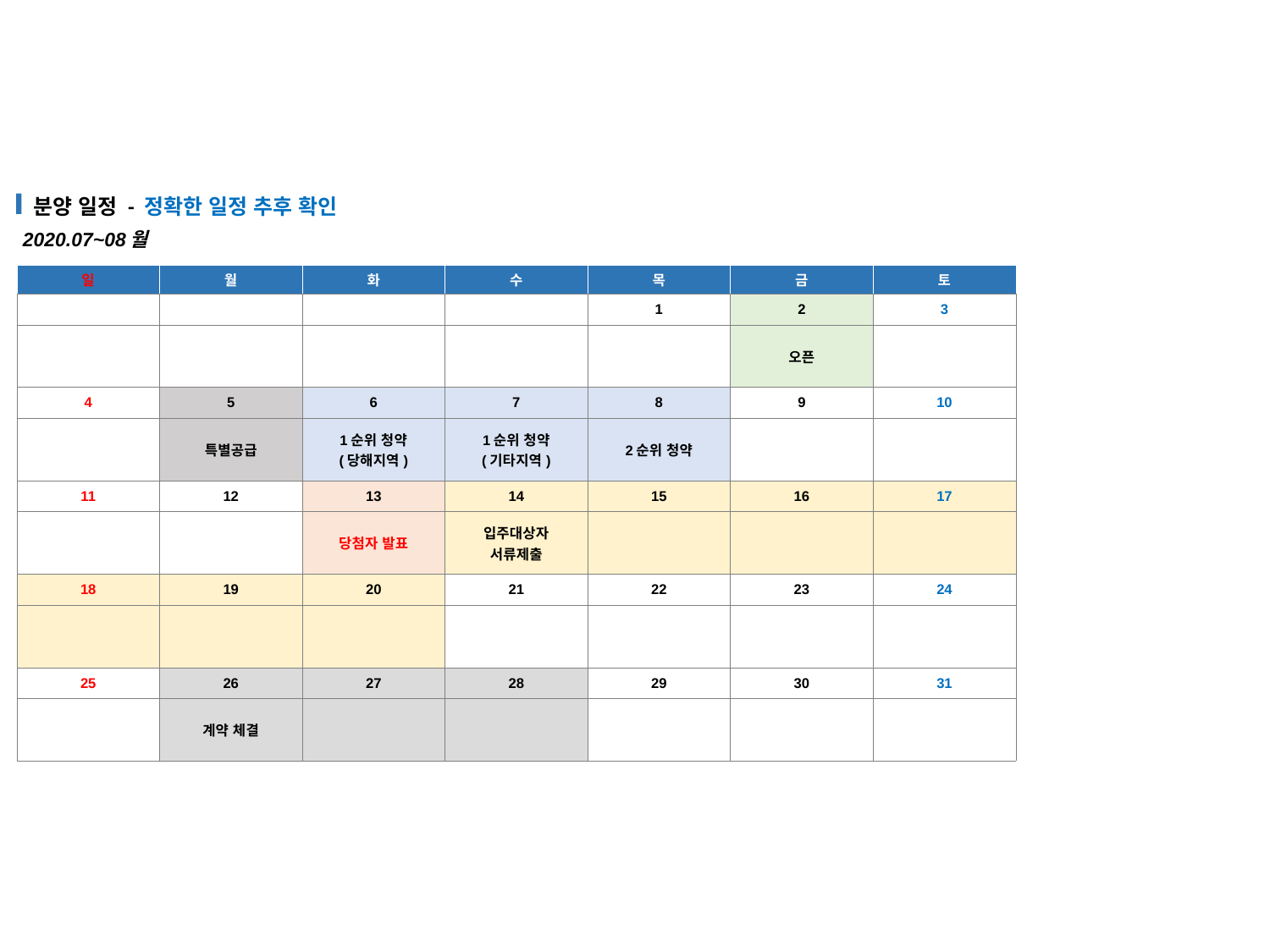

분양 일정 - 정확한 일정 추후 확인

| 2020.07~08월 |  |  |  |  |  |  |
| --- | --- | --- | --- | --- | --- | --- |
| 일 | 월 | 화 | 수 | 목 | 금 | 토 |
|  |  |  |  | 1 | 2 | 3 |
|  |  |  |  |  | 오픈 |  |
| 4 | 5 | 6 | 7 | 8 | 9 | 10 |
|  | 특별공급 | 1순위 청약 (당해지역) | 1순위 청약 (기타지역) | 2순위 청약 |  |  |
| 11 | 12 | 13 | 14 | 15 | 16 | 17 |
|  |  | 당첨자 발표 | 입주대상자 서류제출 |  |  |  |
| 18 | 19 | 20 | 21 | 22 | 23 | 24 |
|  |  |  |  |  |  |  |
| 25 | 26 | 27 | 28 | 29 | 30 | 31 |
|  | 계약 체결 |  |  |  |  |  |